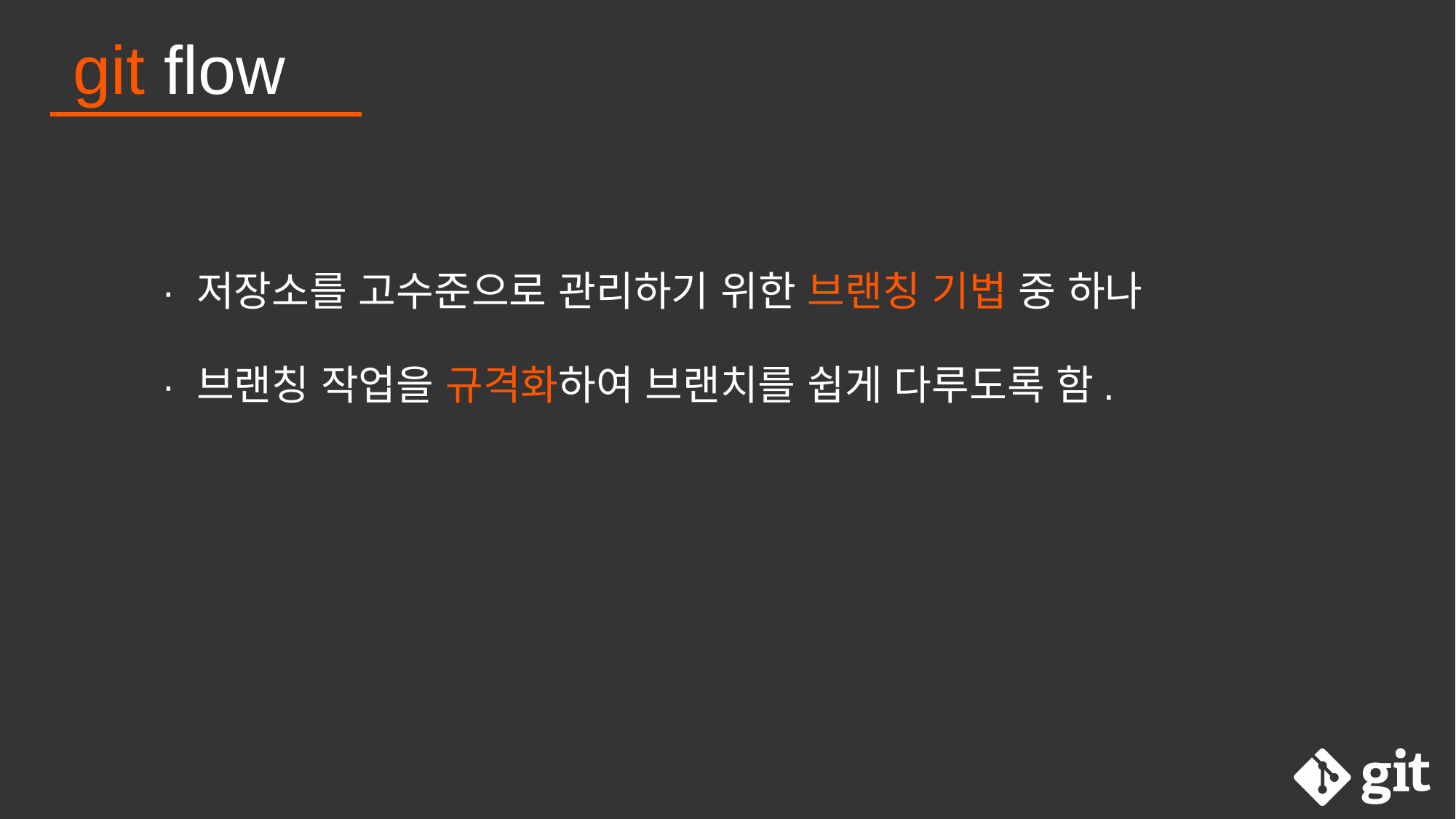

git flow
· 저장소를 고수준으로 관리하기 위한 브랜칭 기법 중 하나
· 브랜칭 작업을 규격화하여 브랜치를 쉽게 다루도록 함.